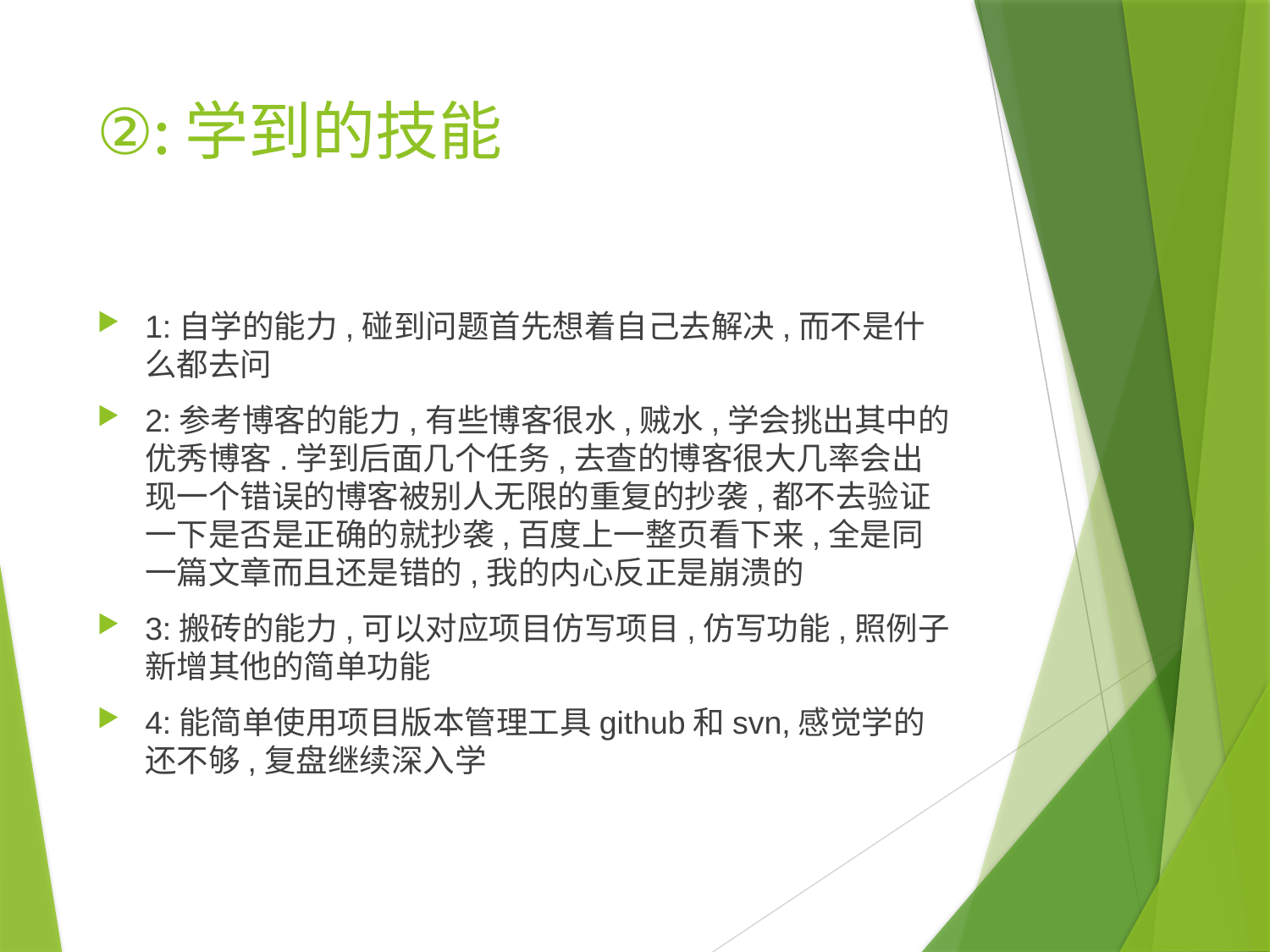

# ②:学到的技能
1:自学的能力,碰到问题首先想着自己去解决,而不是什么都去问
2:参考博客的能力,有些博客很水,贼水,学会挑出其中的优秀博客.学到后面几个任务,去查的博客很大几率会出现一个错误的博客被别人无限的重复的抄袭,都不去验证一下是否是正确的就抄袭,百度上一整页看下来,全是同一篇文章而且还是错的,我的内心反正是崩溃的
3:搬砖的能力,可以对应项目仿写项目,仿写功能,照例子新增其他的简单功能
4:能简单使用项目版本管理工具github和svn,感觉学的还不够,复盘继续深入学